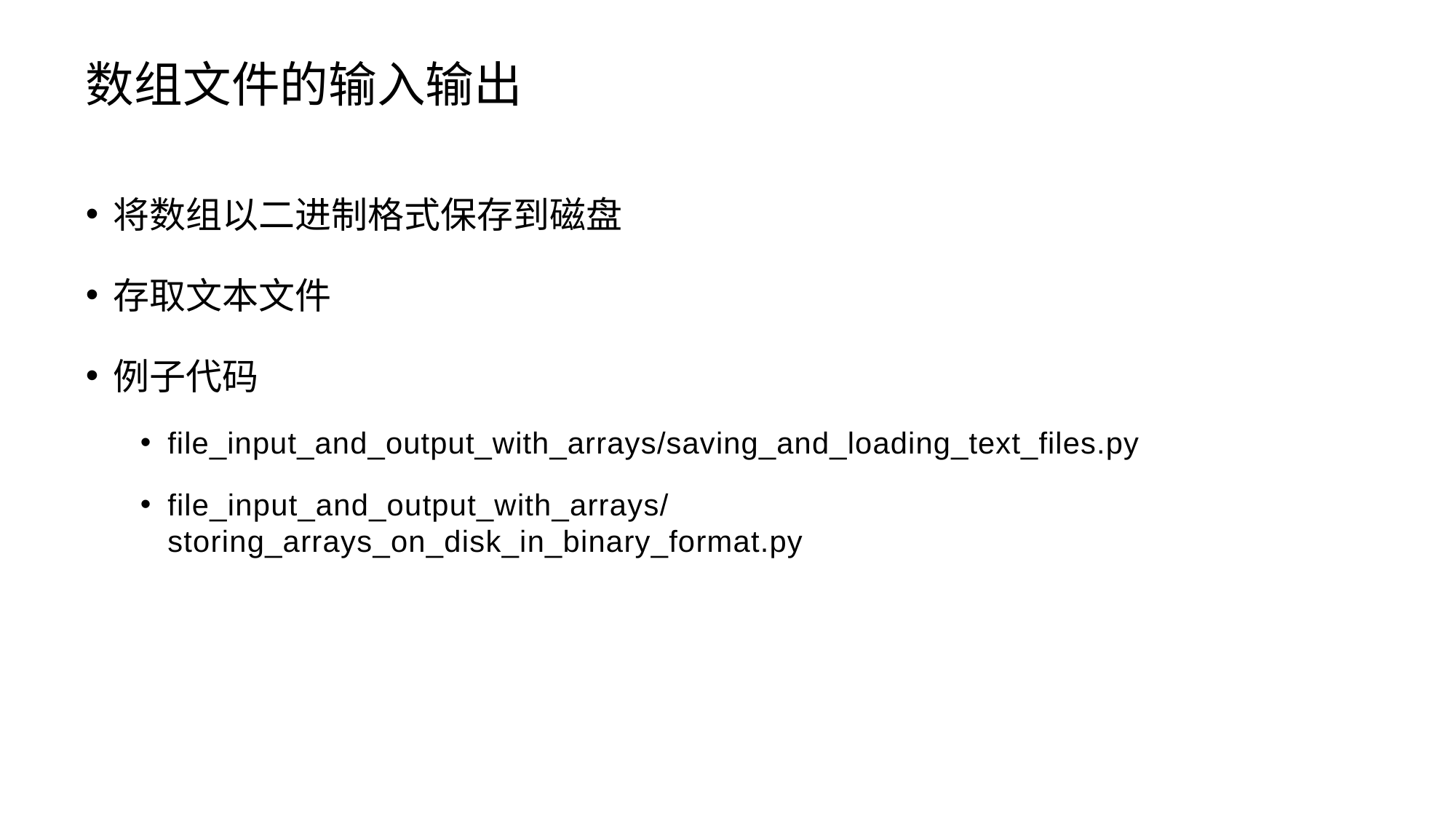

# 数组文件的输入输出
将数组以二进制格式保存到磁盘
存取文本文件
例子代码
file_input_and_output_with_arrays/saving_and_loading_text_files.py
file_input_and_output_with_arrays/storing_arrays_on_disk_in_binary_format.py